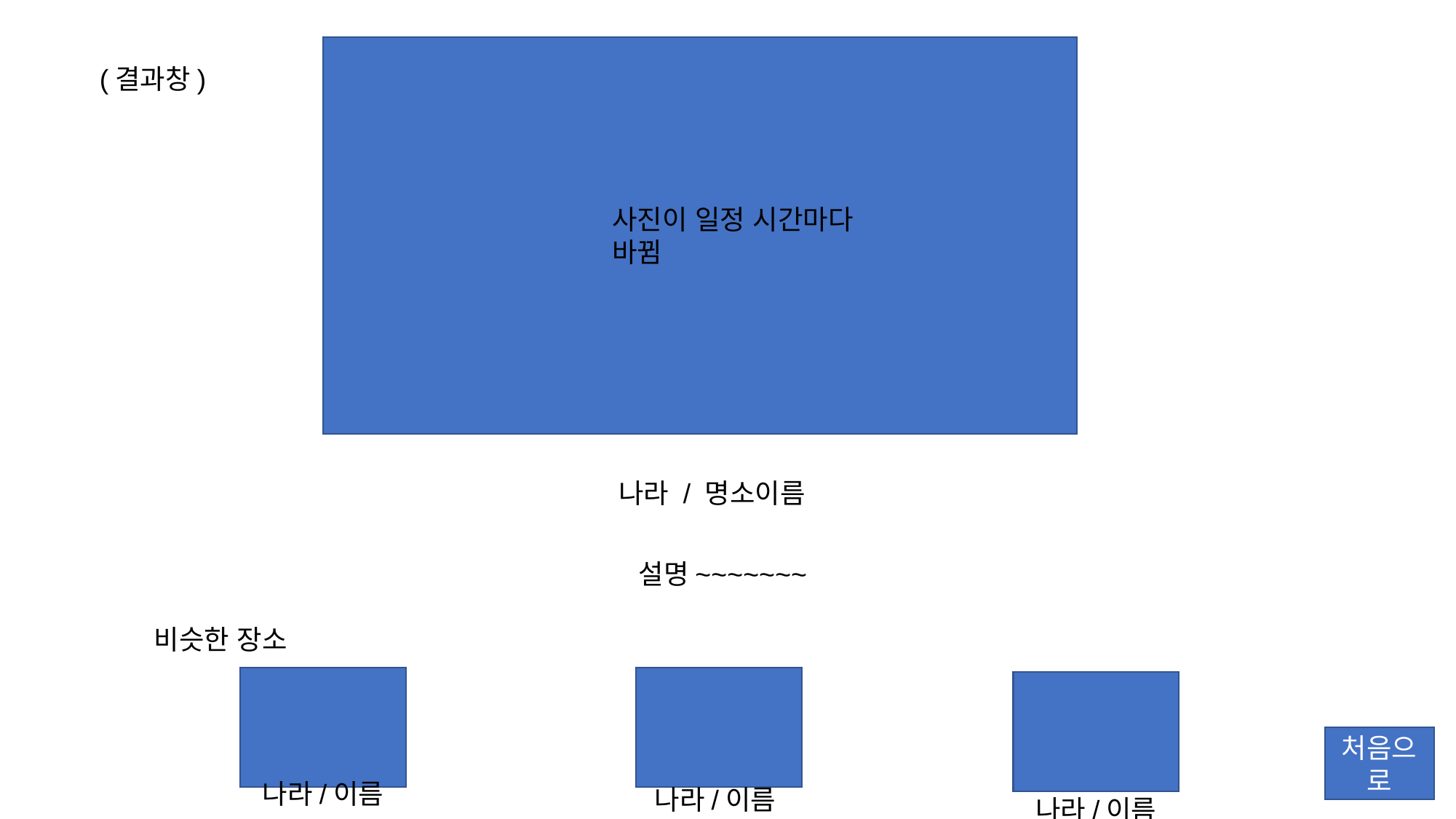

(결과창)
사진이 일정 시간마다
바뀜
나라 / 명소이름
설명~~~~~~~
비슷한 장소

처음으로
나라/이름
나라/이름
나라/이름